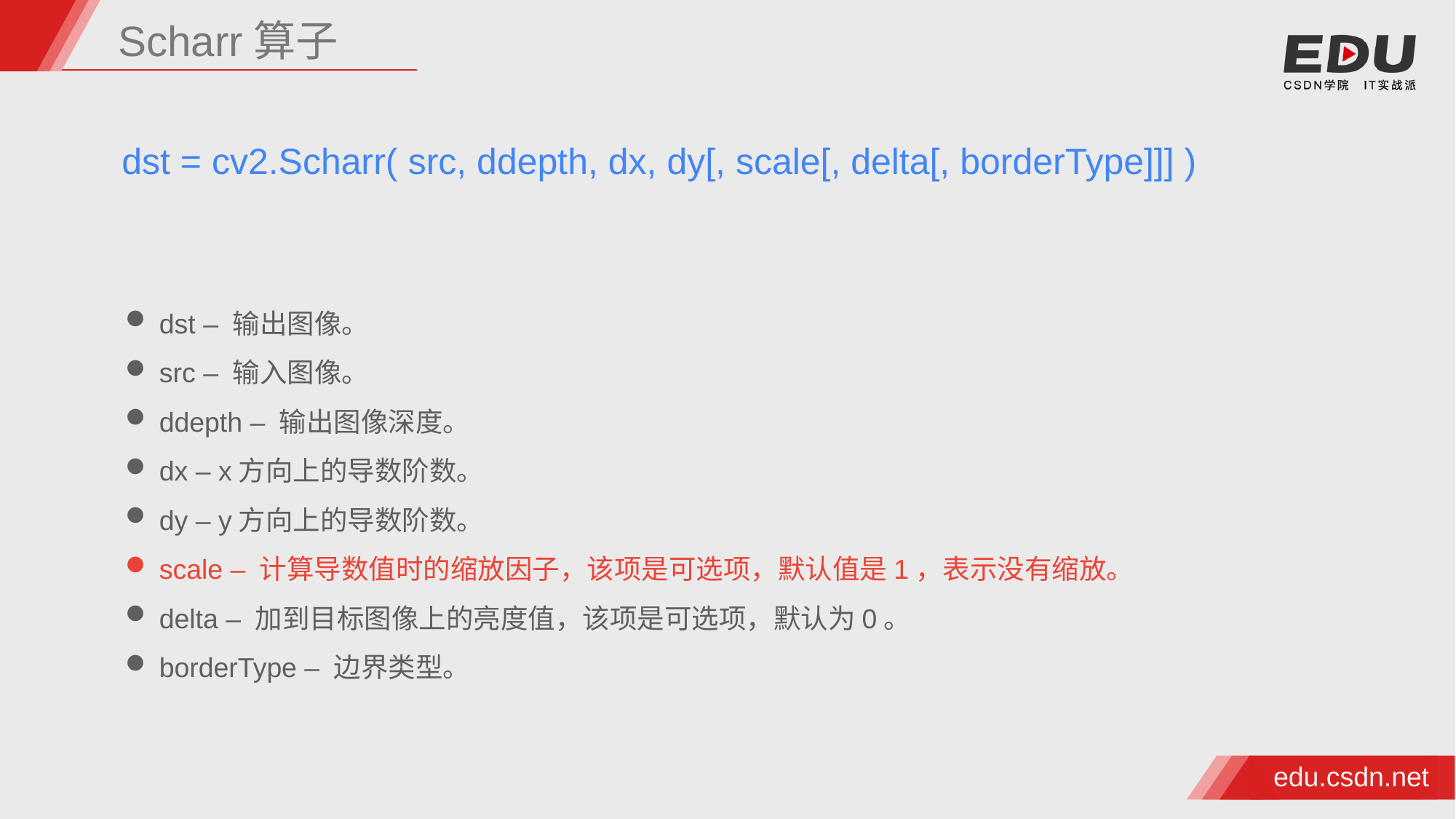

Scharr算子
dst = cv2.Scharr( src, ddepth, dx, dy[, scale[, delta[, borderType]]] )
dst – 输出图像。
src – 输入图像。
ddepth – 输出图像深度。
dx – x方向上的导数阶数。
dy – y方向上的导数阶数。
scale – 计算导数值时的缩放因子，该项是可选项，默认值是1，表示没有缩放。
delta – 加到目标图像上的亮度值，该项是可选项，默认为0。
borderType – 边界类型。